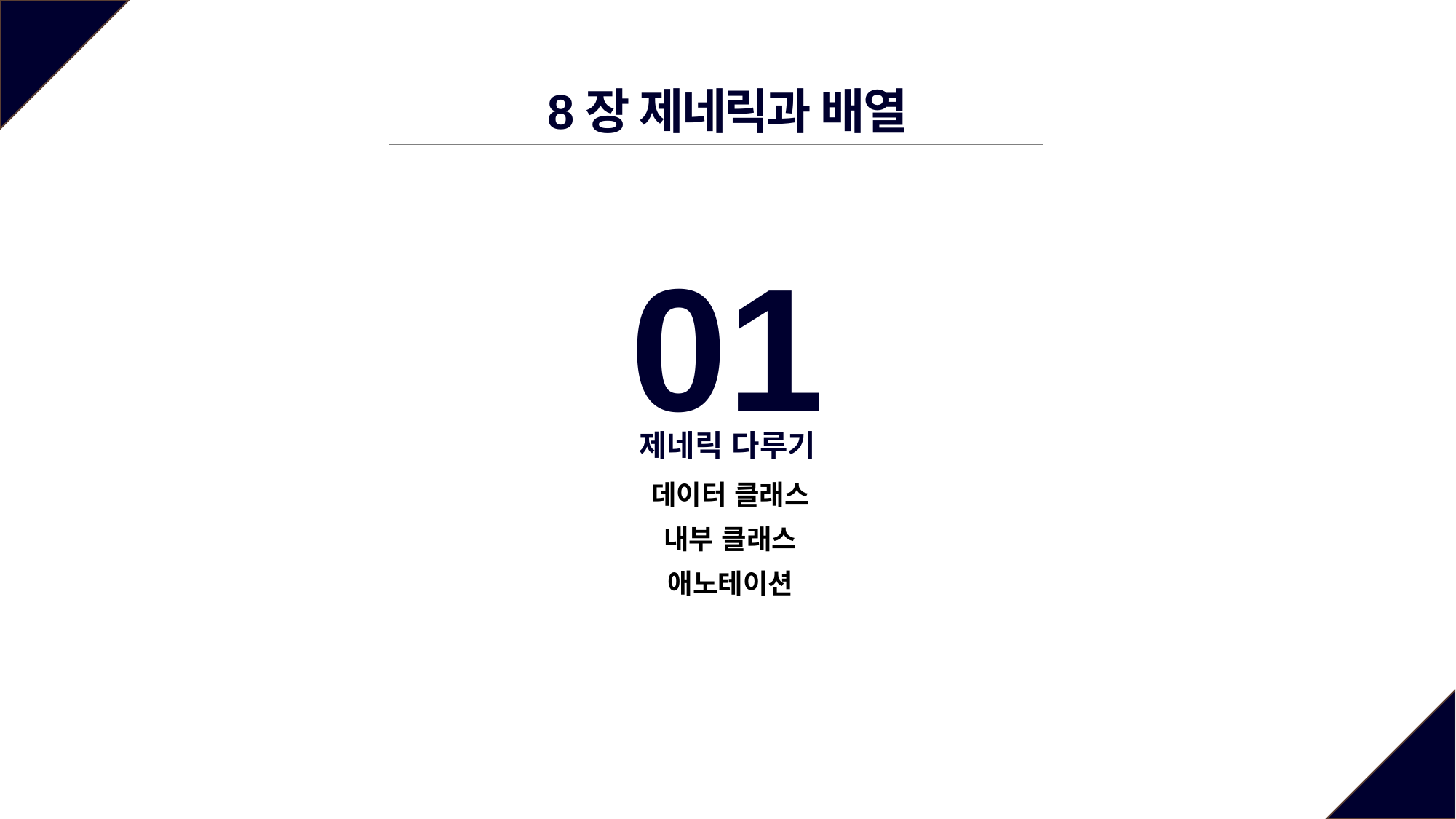

8장 제네릭과 배열
01
제네릭 다루기
데이터 클래스
내부 클래스

애노테이션